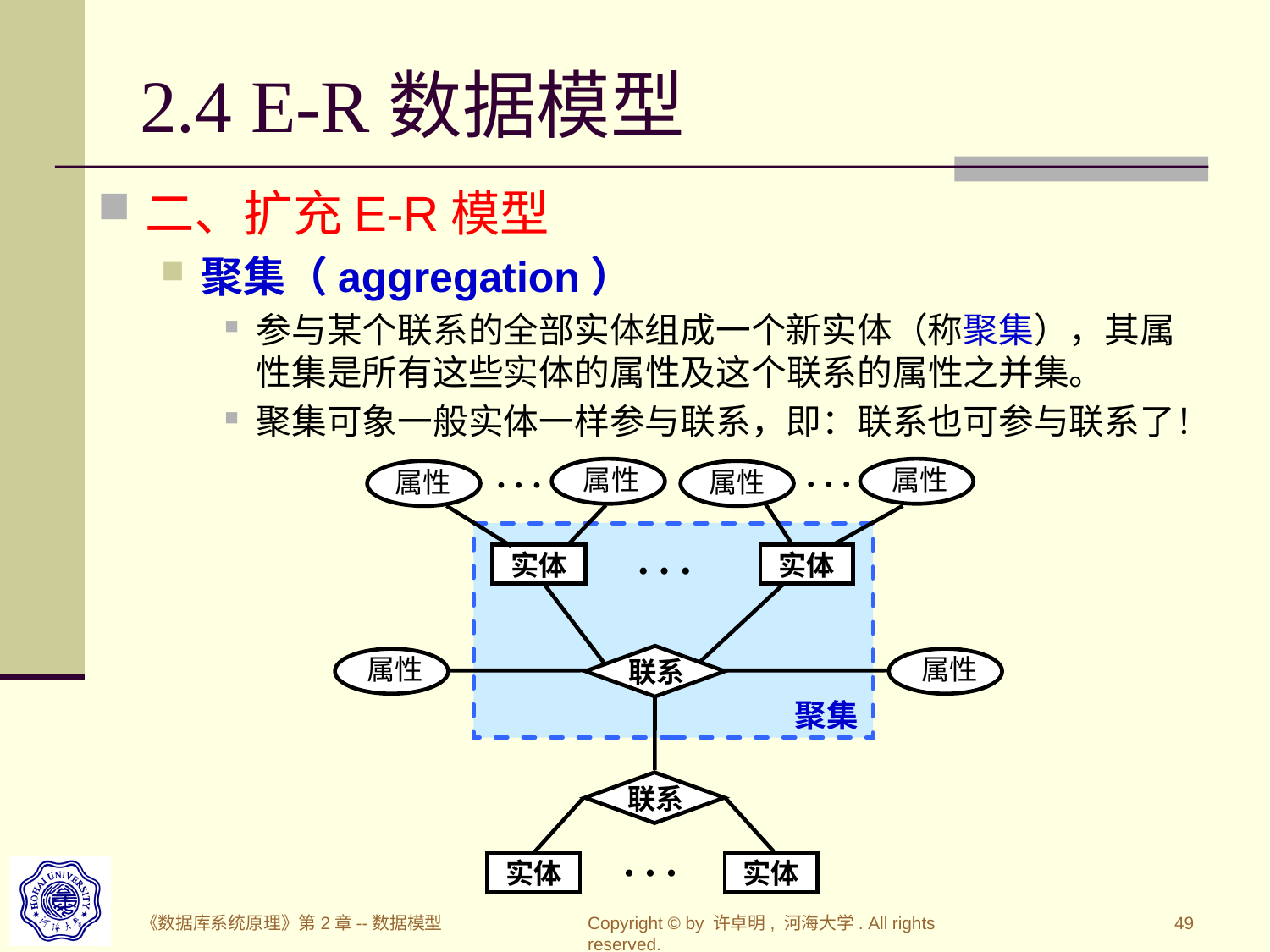

# 2.4 E-R数据模型
二、扩充E-R模型
聚集（aggregation）
参与某个联系的全部实体组成一个新实体（称聚集），其属性集是所有这些实体的属性及这个联系的属性之并集。
聚集可象一般实体一样参与联系，即：联系也可参与联系了！
. . .
. . .
属性

属性

. . .
实体
属性

属性

实体

属性

属性

联系

聚集

联系

. . .
实体
实体
《数据库系统原理》第2章--数据模型
Copyright © by 许卓明, 河海大学. All rights reserved.
49